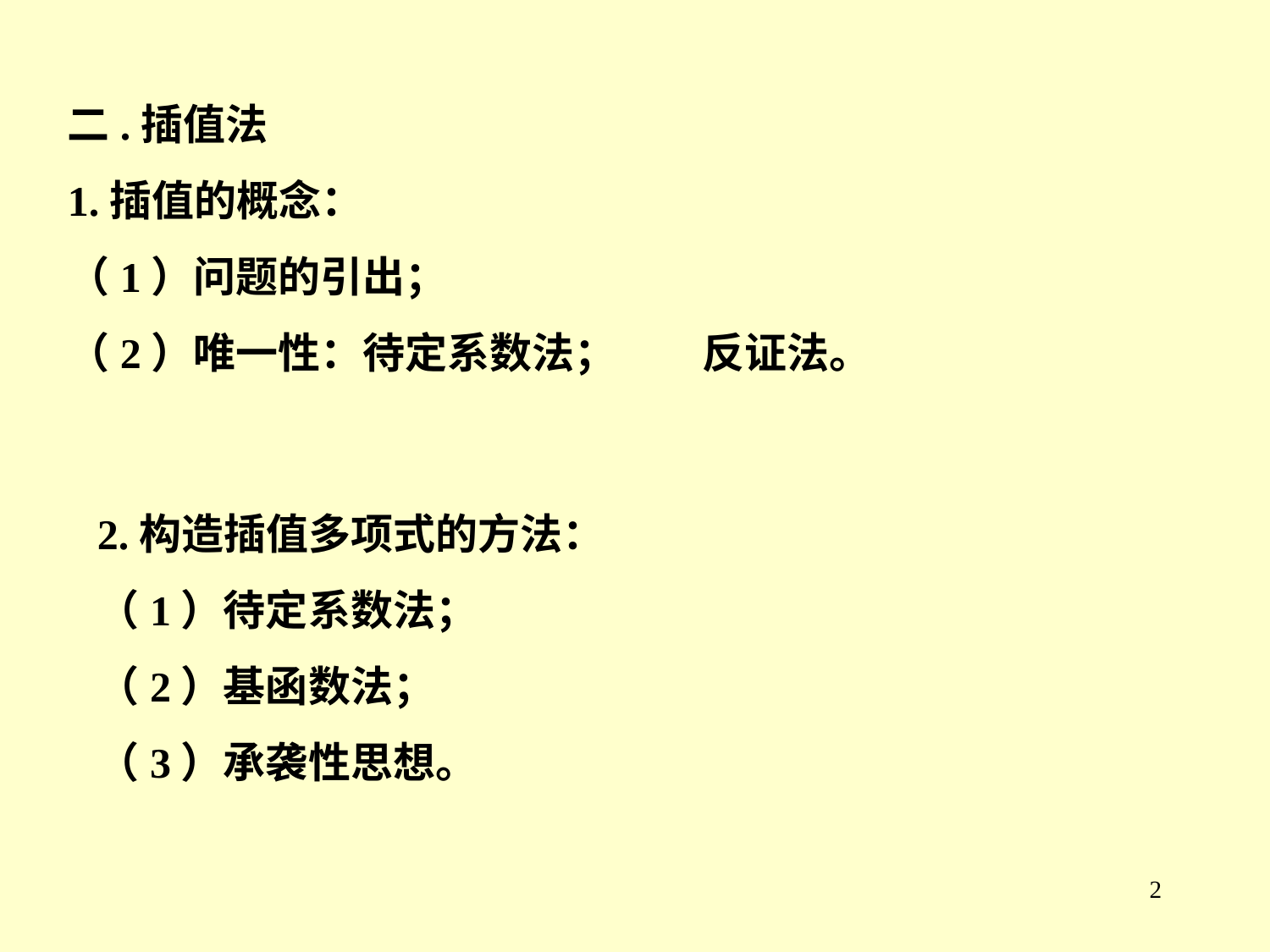

二.插值法
1.插值的概念：
（1）问题的引出；
（2）唯一性：待定系数法；	反证法。
2.构造插值多项式的方法：
（1）待定系数法；
（2）基函数法；
（3）承袭性思想。
2